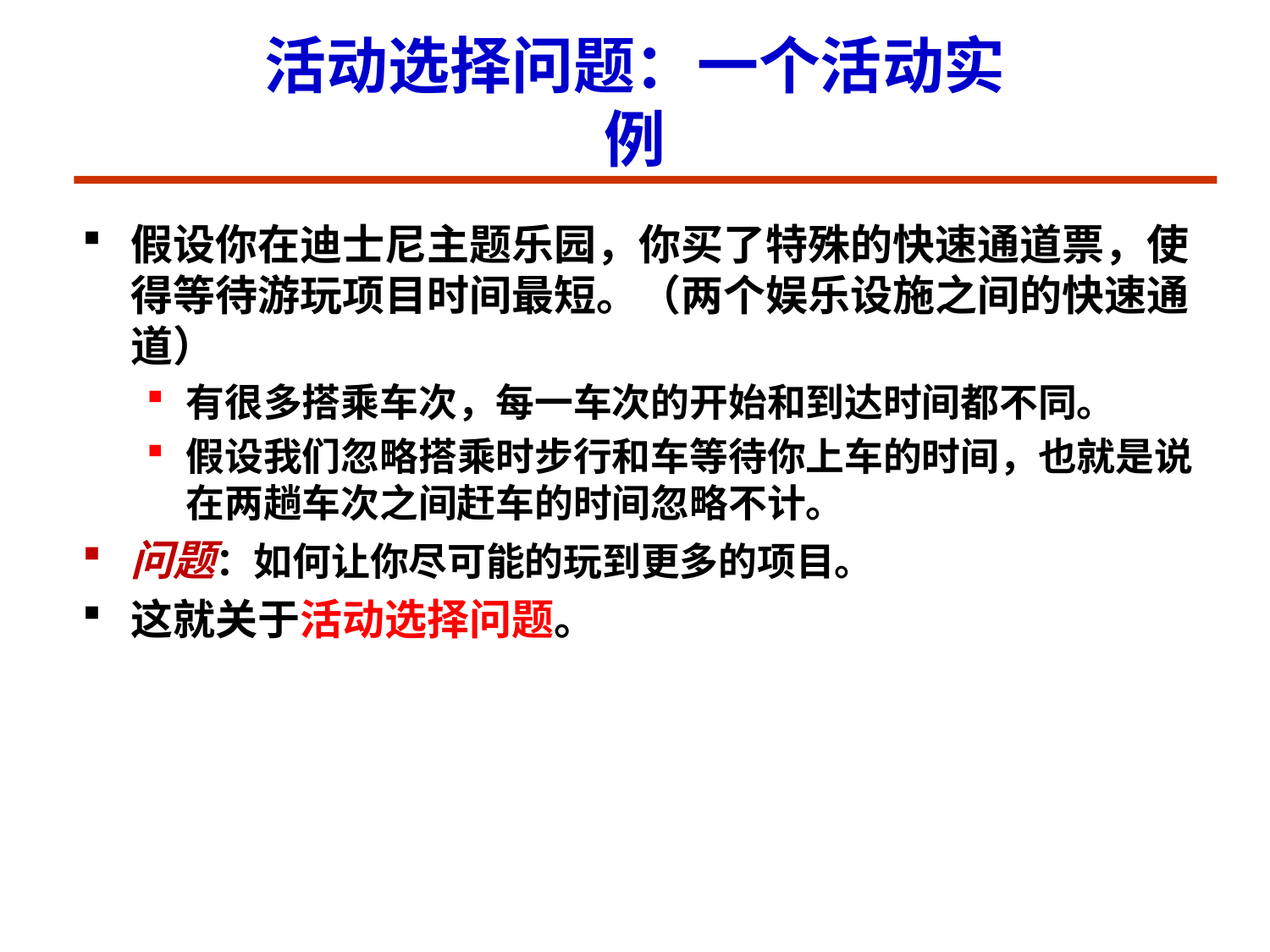

# 活动选择问题：一个活动实例
假设你在迪士尼主题乐园，你买了特殊的快速通道票，使得等待游玩项目时间最短。（两个娱乐设施之间的快速通道）
有很多搭乘车次，每一车次的开始和到达时间都不同。
假设我们忽略搭乘时步行和车等待你上车的时间，也就是说在两趟车次之间赶车的时间忽略不计。
问题：如何让你尽可能的玩到更多的项目。
这就关于活动选择问题。